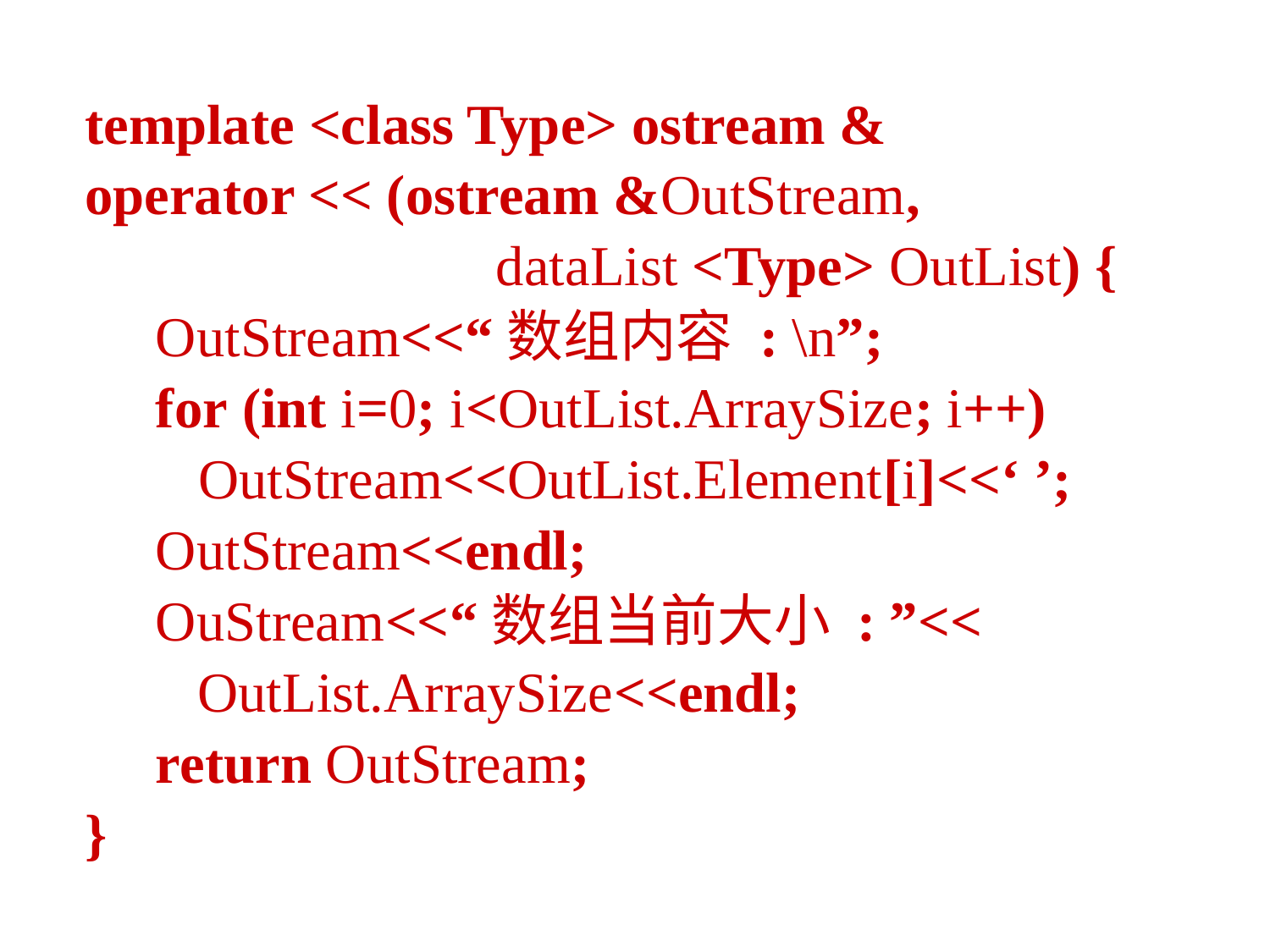

template <class Type> ostream &
 operator << (ostream &OutStream,
                              dataList <Type> OutList) {
      OutStream<<“数组内容 : \n”;
      for (int i=0; i<OutList.ArraySize; i++)
         OutStream<<OutList.Element[i]<<‘ ’;
      OutStream<<endl;
      OuStream<<“数组当前大小 : ”<<
 	OutList.ArraySize<<endl;
      return OutStream;
 }
104